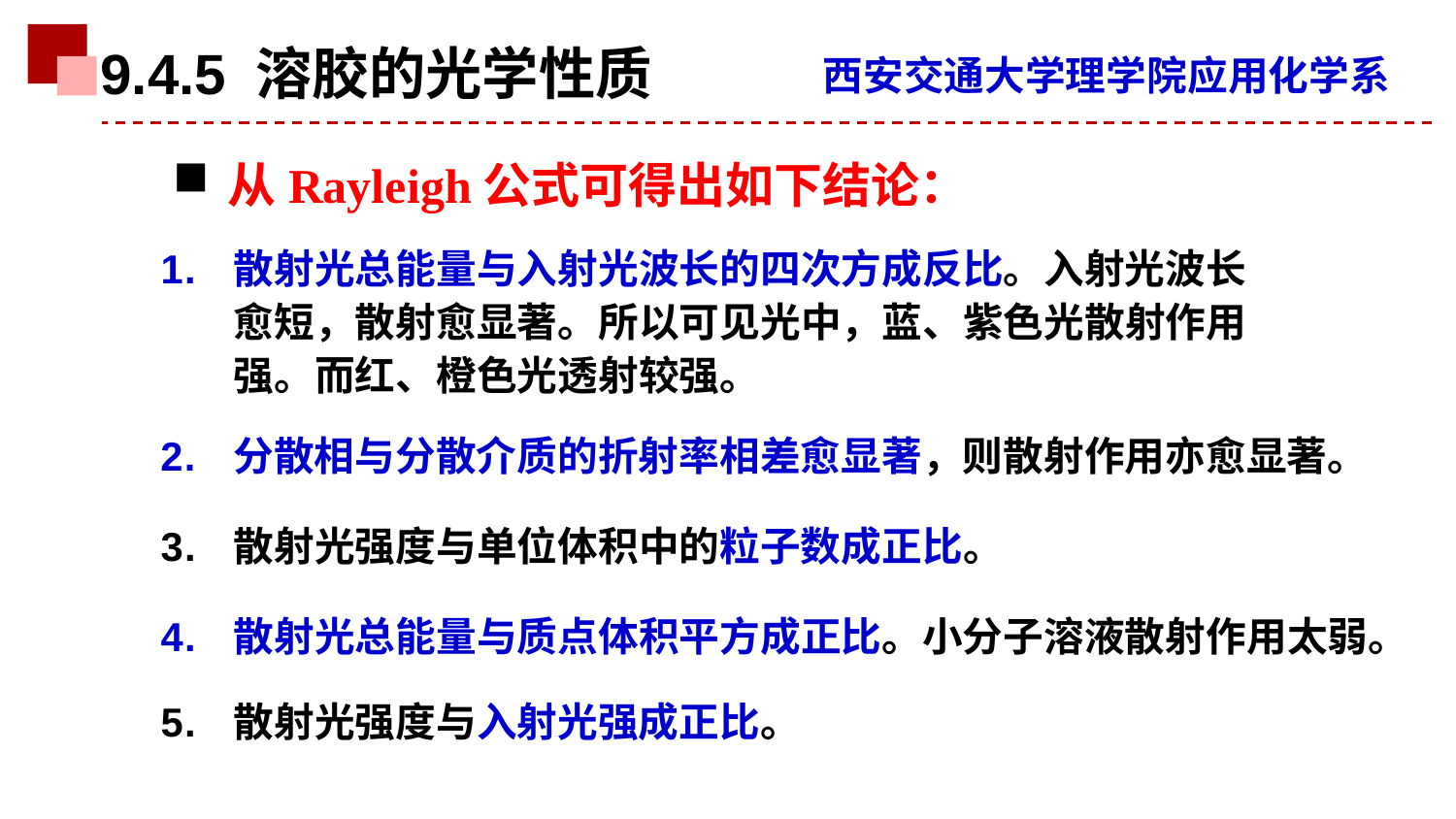

9.4.5 溶胶的光学性质
从Rayleigh公式可得出如下结论：
散射光总能量与入射光波长的四次方成反比。入射光波长愈短，散射愈显著。所以可见光中，蓝、紫色光散射作用强。而红、橙色光透射较强。
分散相与分散介质的折射率相差愈显著，则散射作用亦愈显著。
散射光强度与单位体积中的粒子数成正比。
散射光总能量与质点体积平方成正比。小分子溶液散射作用太弱。
散射光强度与入射光强成正比。